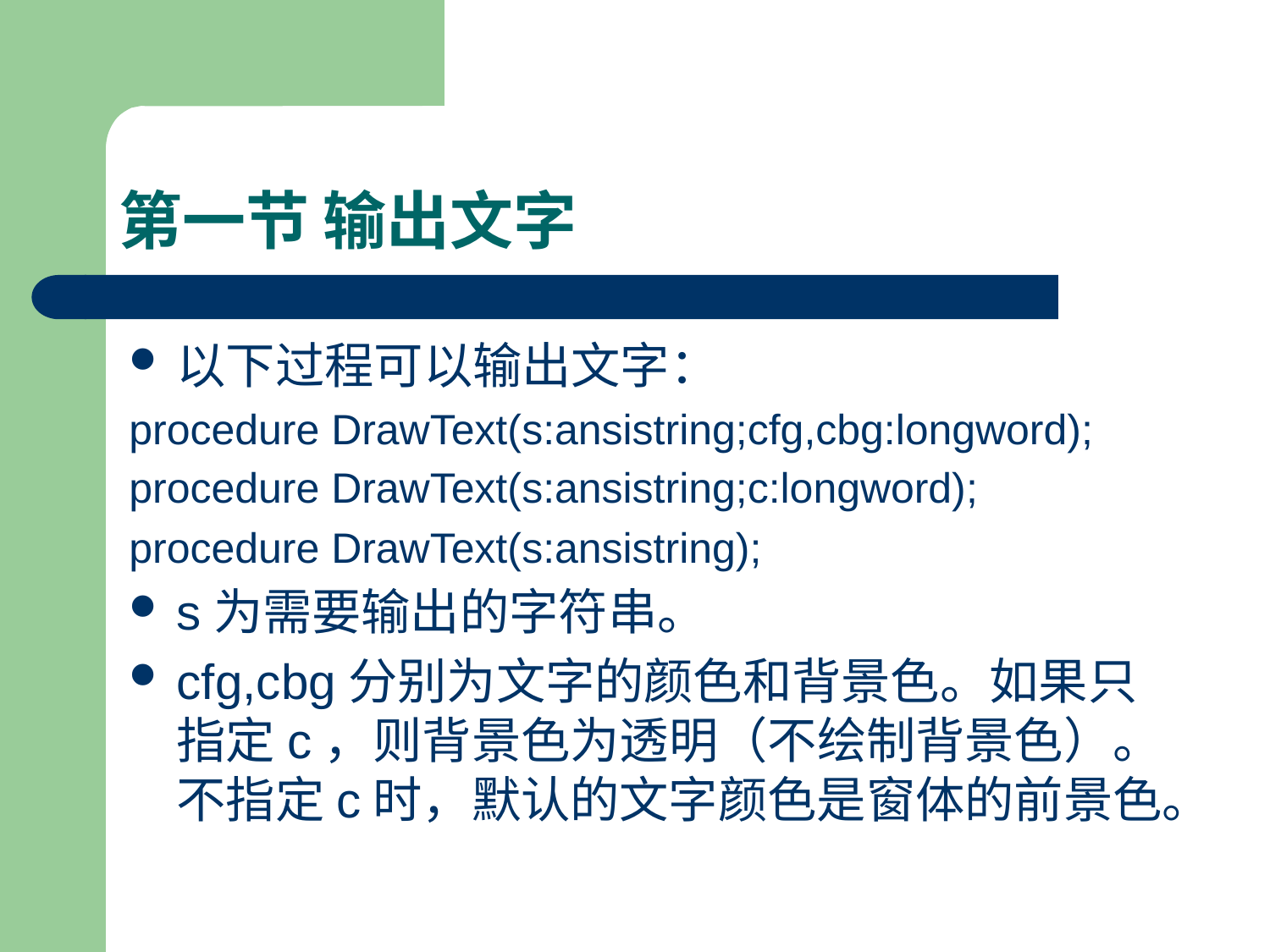

# 第一节 输出文字
以下过程可以输出文字：
procedure DrawText(s:ansistring;cfg,cbg:longword);
procedure DrawText(s:ansistring;c:longword);
procedure DrawText(s:ansistring);
s为需要输出的字符串。
cfg,cbg分别为文字的颜色和背景色。如果只指定c，则背景色为透明（不绘制背景色）。不指定c时，默认的文字颜色是窗体的前景色。